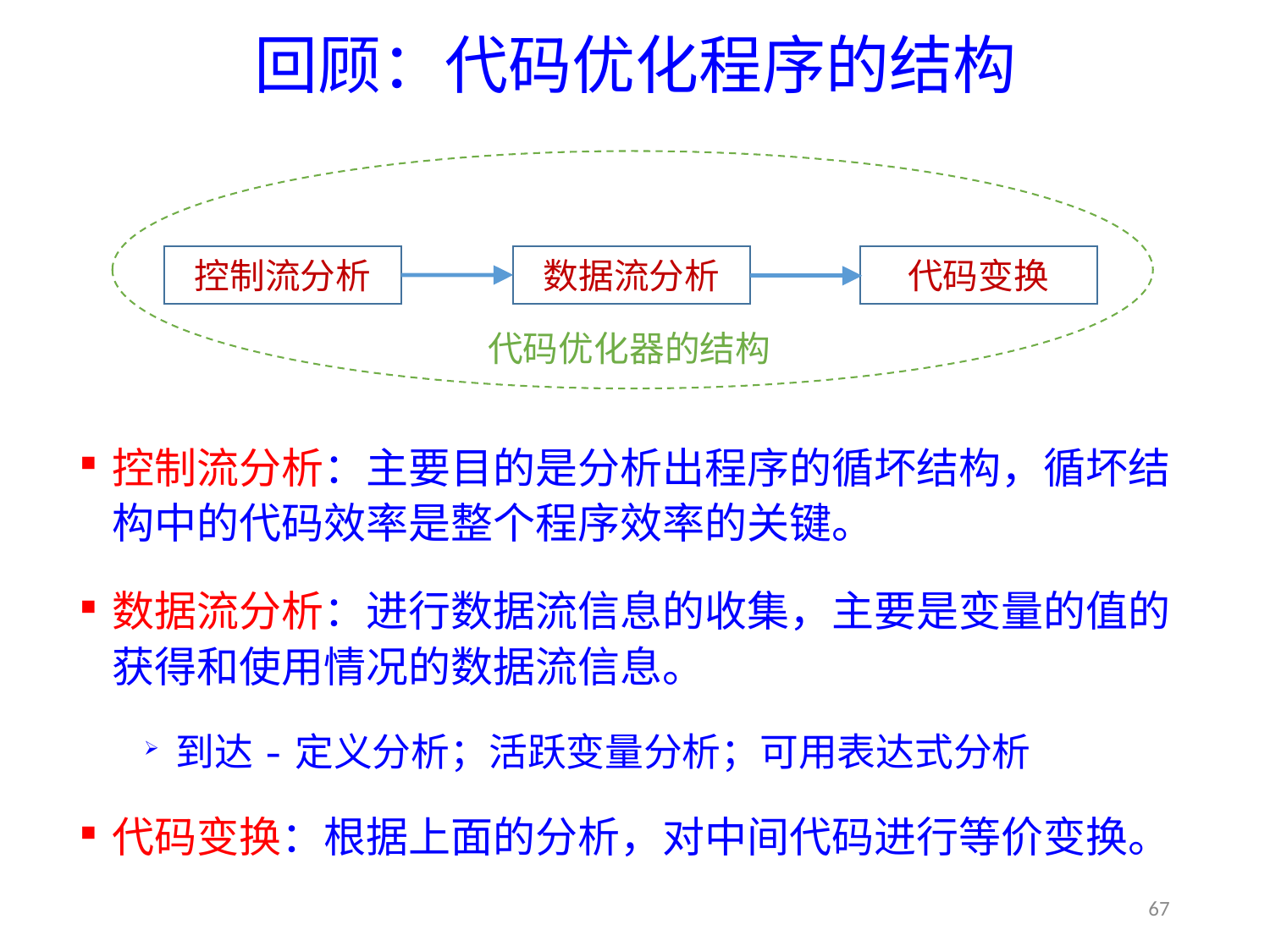

# 回顾：代码优化程序的结构

数据流分析
代码变换
控制流分析
代码优化器的结构
控制流分析：主要目的是分析出程序的循坏结构，循坏结构中的代码效率是整个程序效率的关键。
数据流分析：进行数据流信息的收集，主要是变量的值的获得和使用情况的数据流信息。
到达-定义分析；活跃变量分析；可用表达式分析
代码变换：根据上面的分析，对中间代码进行等价变换。
67